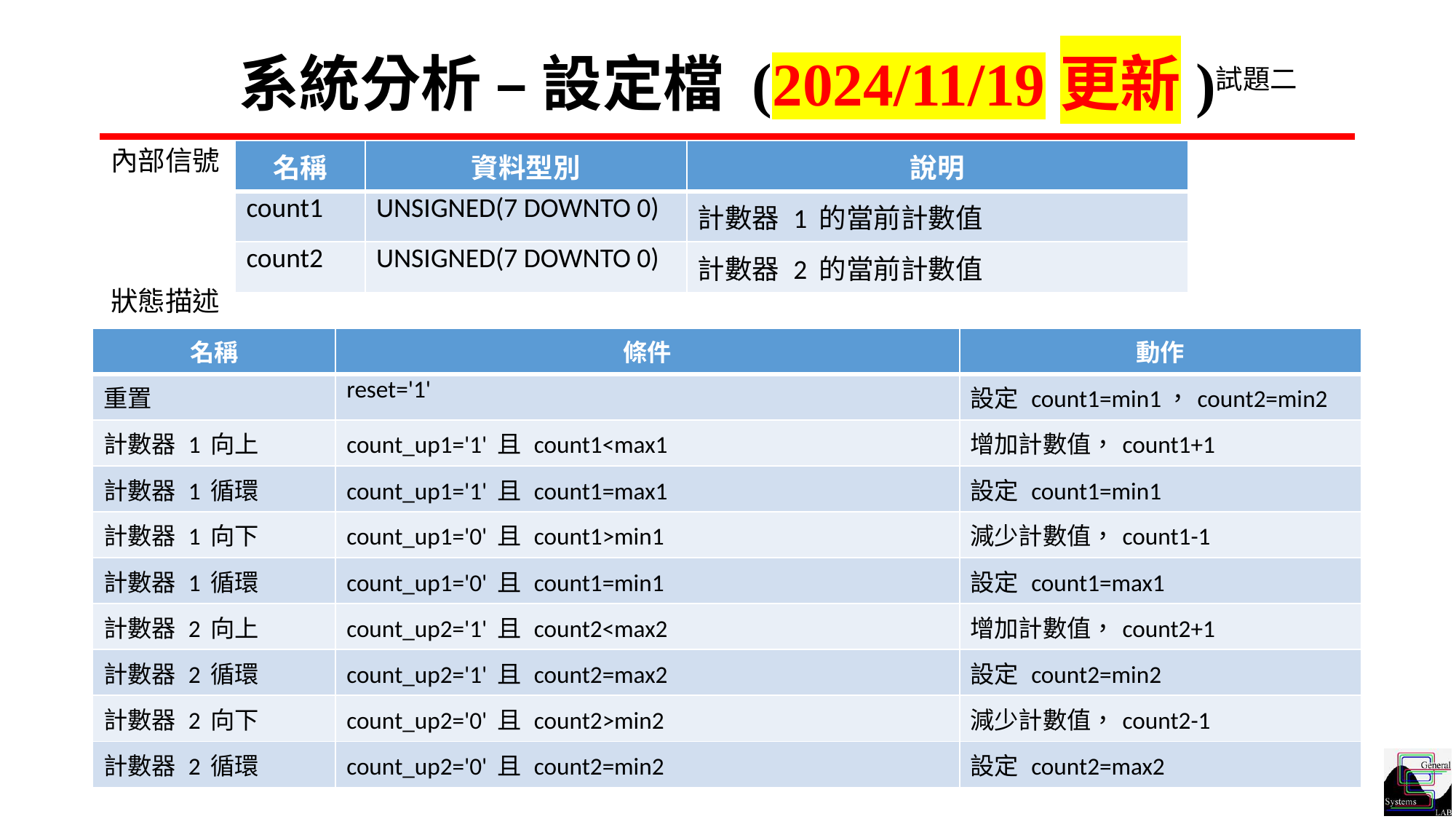

# 系統分析 – 設定檔 (2024/11/19更新)
試題二
內部信號
| 名稱 | 資料型別 | 說明 |
| --- | --- | --- |
| count1 | UNSIGNED(7 DOWNTO 0) | 計數器 1 的當前計數值 |
| count2 | UNSIGNED(7 DOWNTO 0) | 計數器 2 的當前計數值 |
狀態描述
| 名稱 | 條件 | 動作 |
| --- | --- | --- |
| 重置 | reset='1' | 設定 count1=min1，count2=min2 |
| 計數器 1 向上 | count\_up1='1' 且 count1<max1 | 增加計數值，count1+1 |
| 計數器 1 循環 | count\_up1='1' 且 count1=max1 | 設定 count1=min1 |
| 計數器 1 向下 | count\_up1='0' 且 count1>min1 | 減少計數值，count1-1 |
| 計數器 1 循環 | count\_up1='0' 且 count1=min1 | 設定 count1=max1 |
| 計數器 2 向上 | count\_up2='1' 且 count2<max2 | 增加計數值，count2+1 |
| 計數器 2 循環 | count\_up2='1' 且 count2=max2 | 設定 count2=min2 |
| 計數器 2 向下 | count\_up2='0' 且 count2>min2 | 減少計數值，count2-1 |
| 計數器 2 循環 | count\_up2='0' 且 count2=min2 | 設定 count2=max2 |